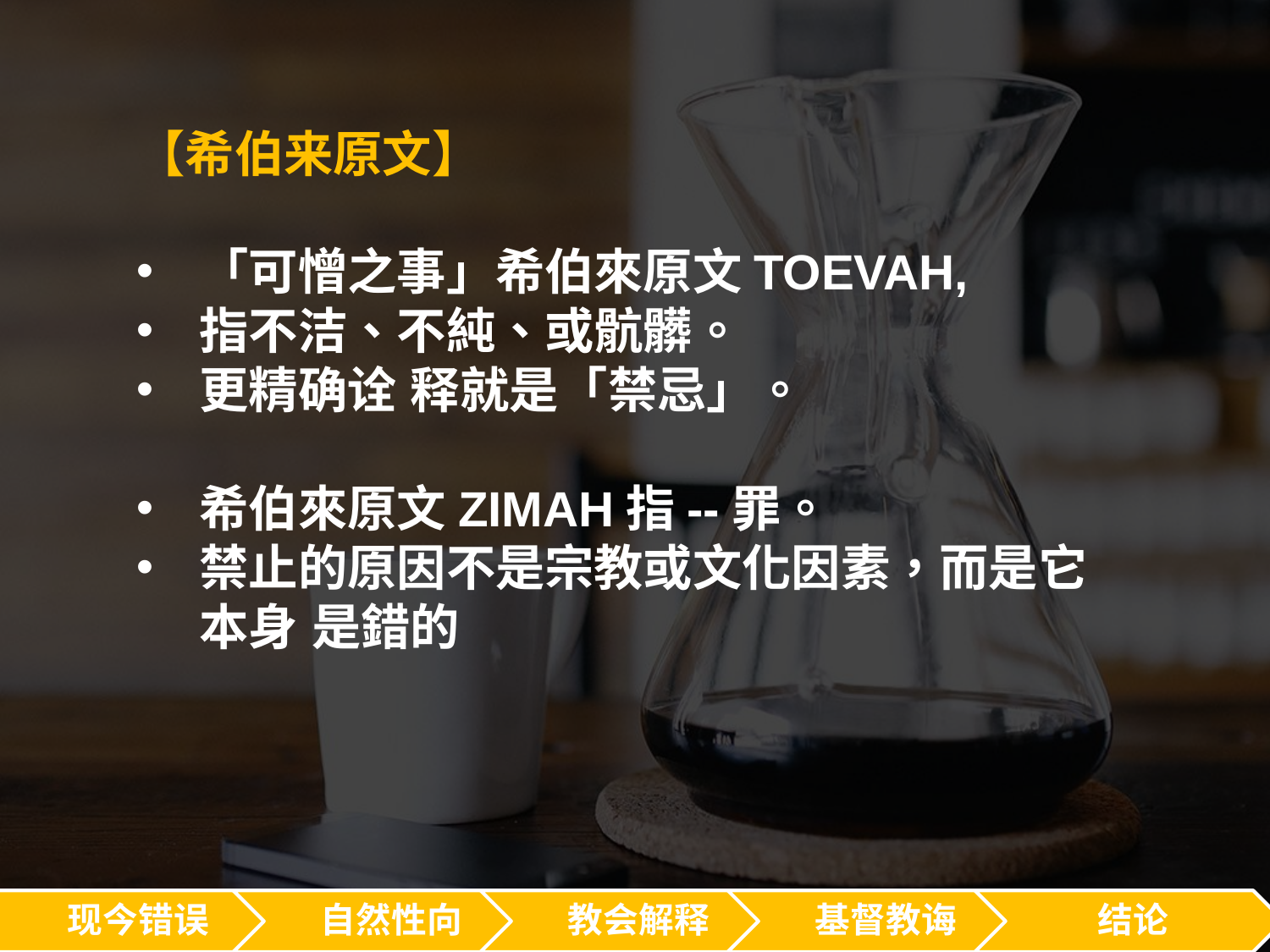

【希伯来原文】

「可憎之事」希伯來原文TOEVAH,
指不洁、不純、或骯髒。
更精确诠 释就是「禁忌」。

希伯來原文ZIMAH指--罪。
禁止的原因不是宗教或文化因素，而是它本身 是錯的

现今错误
自然性向
教会解释
基督教诲
结论